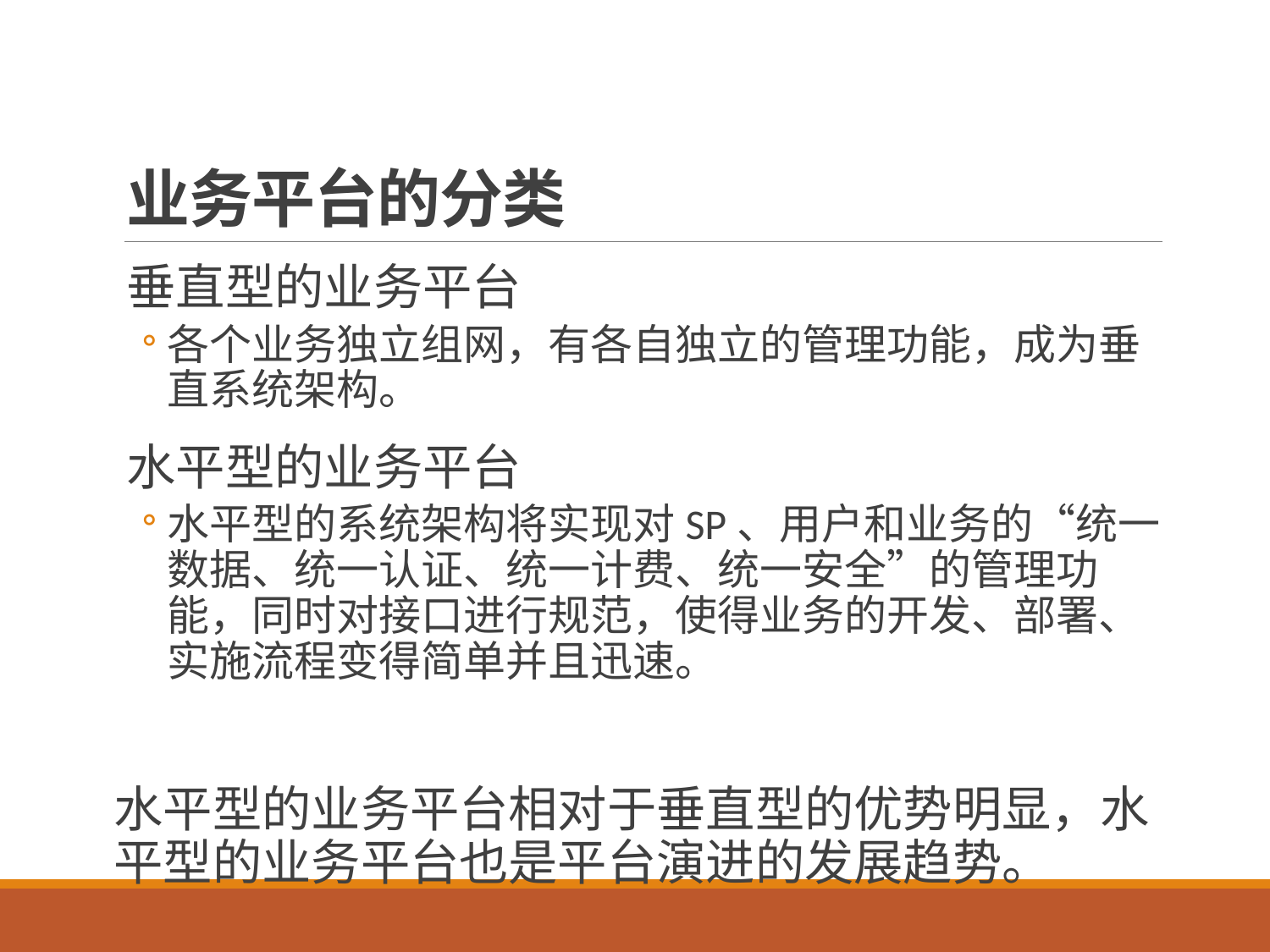

# 业务平台的分类
垂直型的业务平台
各个业务独立组网，有各自独立的管理功能，成为垂直系统架构。
水平型的业务平台
水平型的系统架构将实现对SP、用户和业务的“统一数据、统一认证、统一计费、统一安全”的管理功能，同时对接口进行规范，使得业务的开发、部署、实施流程变得简单并且迅速。

水平型的业务平台相对于垂直型的优势明显，水平型的业务平台也是平台演进的发展趋势。